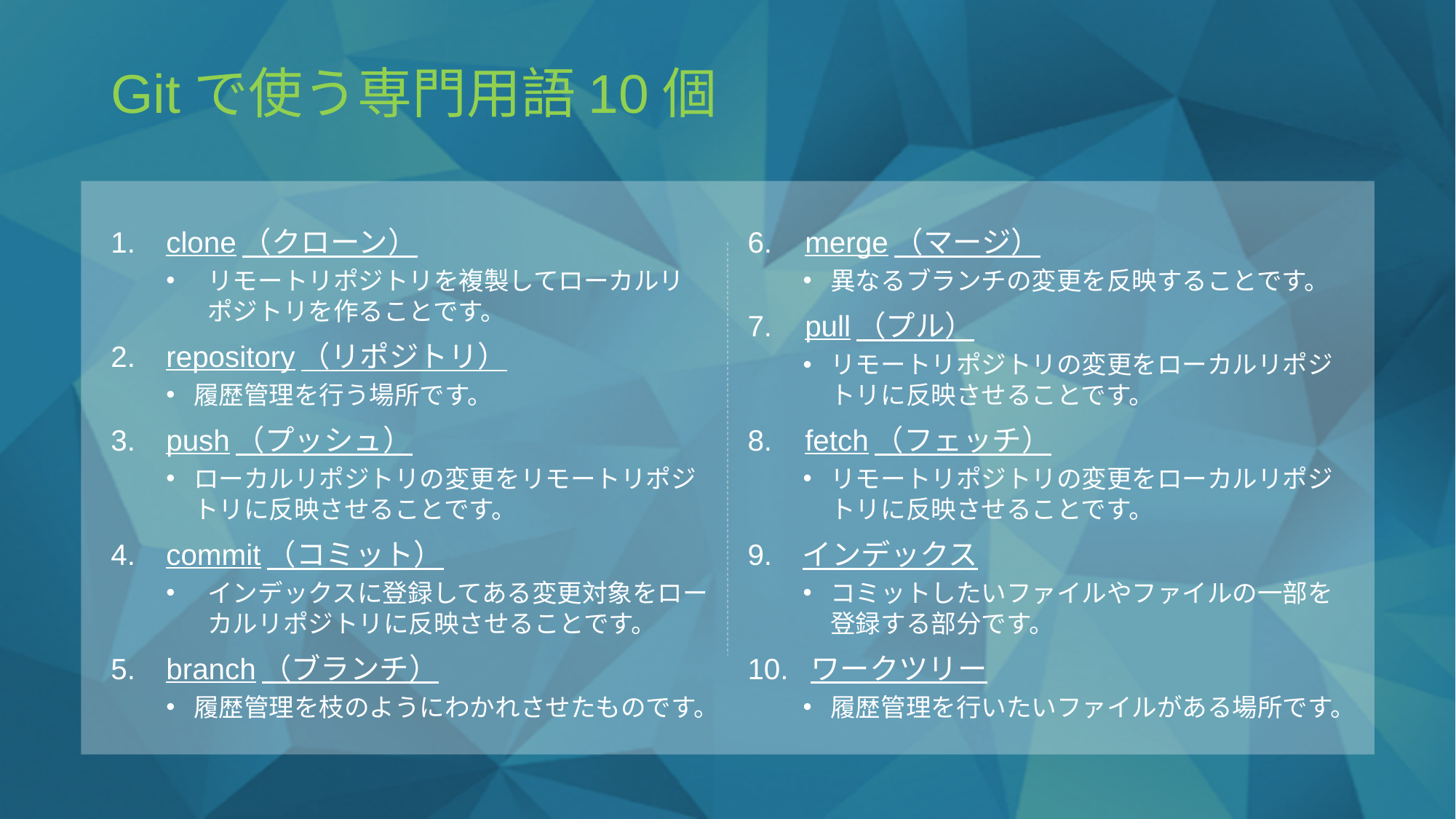

Gitで使う専門用語10個
clone（クローン）
リモートリポジトリを複製してローカルリポジトリを作ることです。
repository（リポジトリ）
履歴管理を行う場所です。
push（プッシュ）
ローカルリポジトリの変更をリモートリポジトリに反映させることです。
commit（コミット）
インデックスに登録してある変更対象をローカルリポジトリに反映させることです。
branch（ブランチ）
履歴管理を枝のようにわかれさせたものです。
6.    merge（マージ）
異なるブランチの変更を反映することです。
7.    pull（プル）
リモートリポジトリの変更をローカルリポジトリに反映させることです。
8.    fetch（フェッチ）
リモートリポジトリの変更をローカルリポジトリに反映させることです。
9.   インデックス
コミットしたいファイルやファイルの一部を登録する部分です。
10.  ワークツリー
履歴管理を行いたいファイルがある場所です。